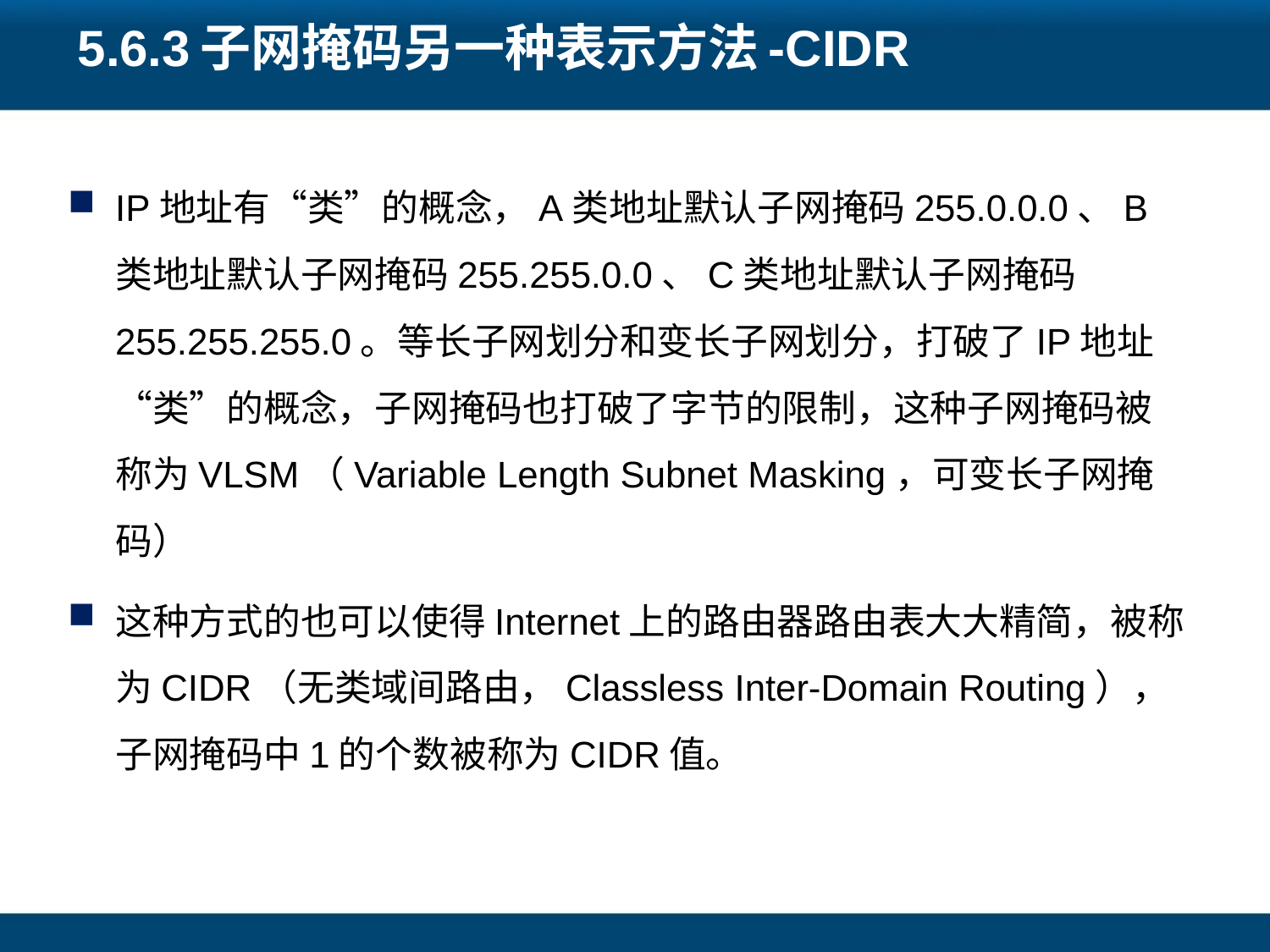

# 5.6.3子网掩码另一种表示方法-CIDR
IP地址有“类”的概念，A类地址默认子网掩码255.0.0.0、B类地址默认子网掩码255.255.0.0、C类地址默认子网掩码255.255.255.0。等长子网划分和变长子网划分，打破了IP地址“类”的概念，子网掩码也打破了字节的限制，这种子网掩码被称为VLSM（Variable Length Subnet Masking，可变长子网掩码）
这种方式的也可以使得Internet上的路由器路由表大大精简，被称为CIDR（无类域间路由，Classless Inter-Domain Routing），子网掩码中1的个数被称为CIDR值。